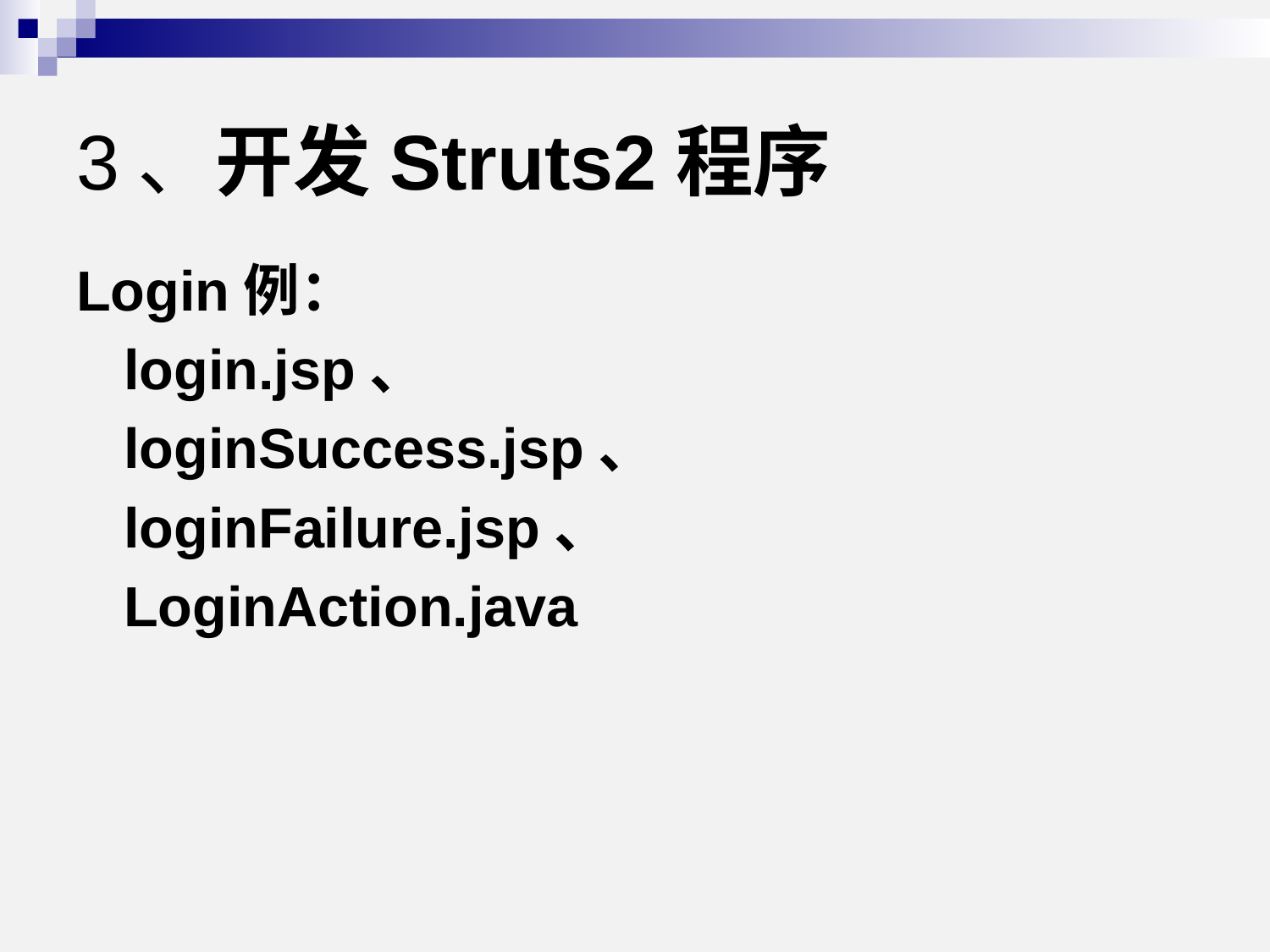

# 3、开发Struts2程序
Login例：
	login.jsp、
	loginSuccess.jsp、
	loginFailure.jsp、
	LoginAction.java
12